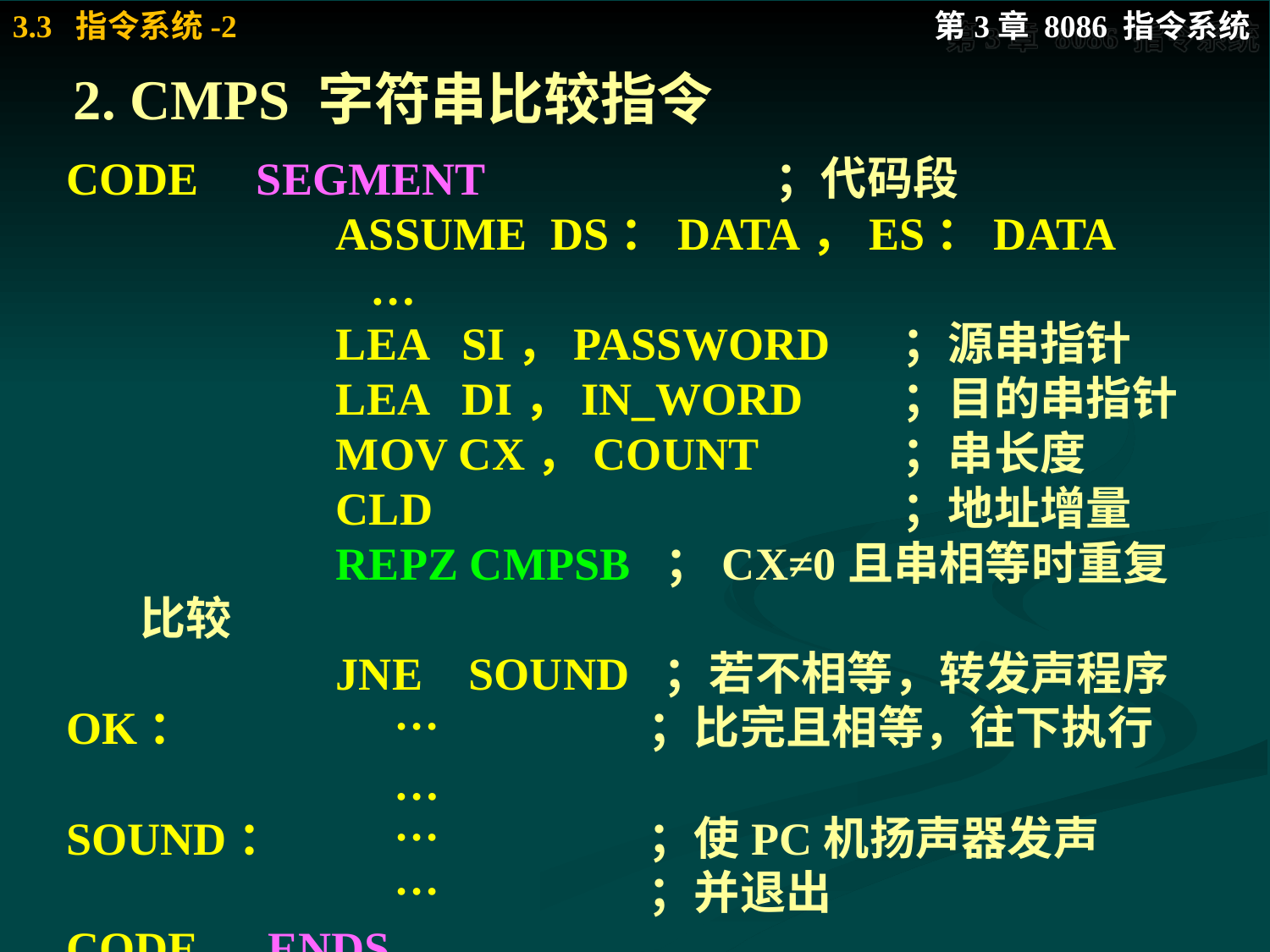

# 2. CMPS 字符串比较指令
CODE     SEGMENT			；代码段
		      ASSUME  DS：DATA，ES：DATA
		         …
		      LEA   SI，PASSWORD	；源串指针
		      LEA   DI，IN_WORD	；目的串指针
		      MOV CX，COUNT		；串长度
		      CLD				；地址增量
		      REPZ CMPSB  ；CX≠0且串相等时重复比较
		      JNE    SOUND  ；若不相等，转发声程序
OK：		…		；比完且相等，往下执行
			…
SOUND： 	…		；使PC机扬声器发声
 			…		；并退出
CODE      ENDS